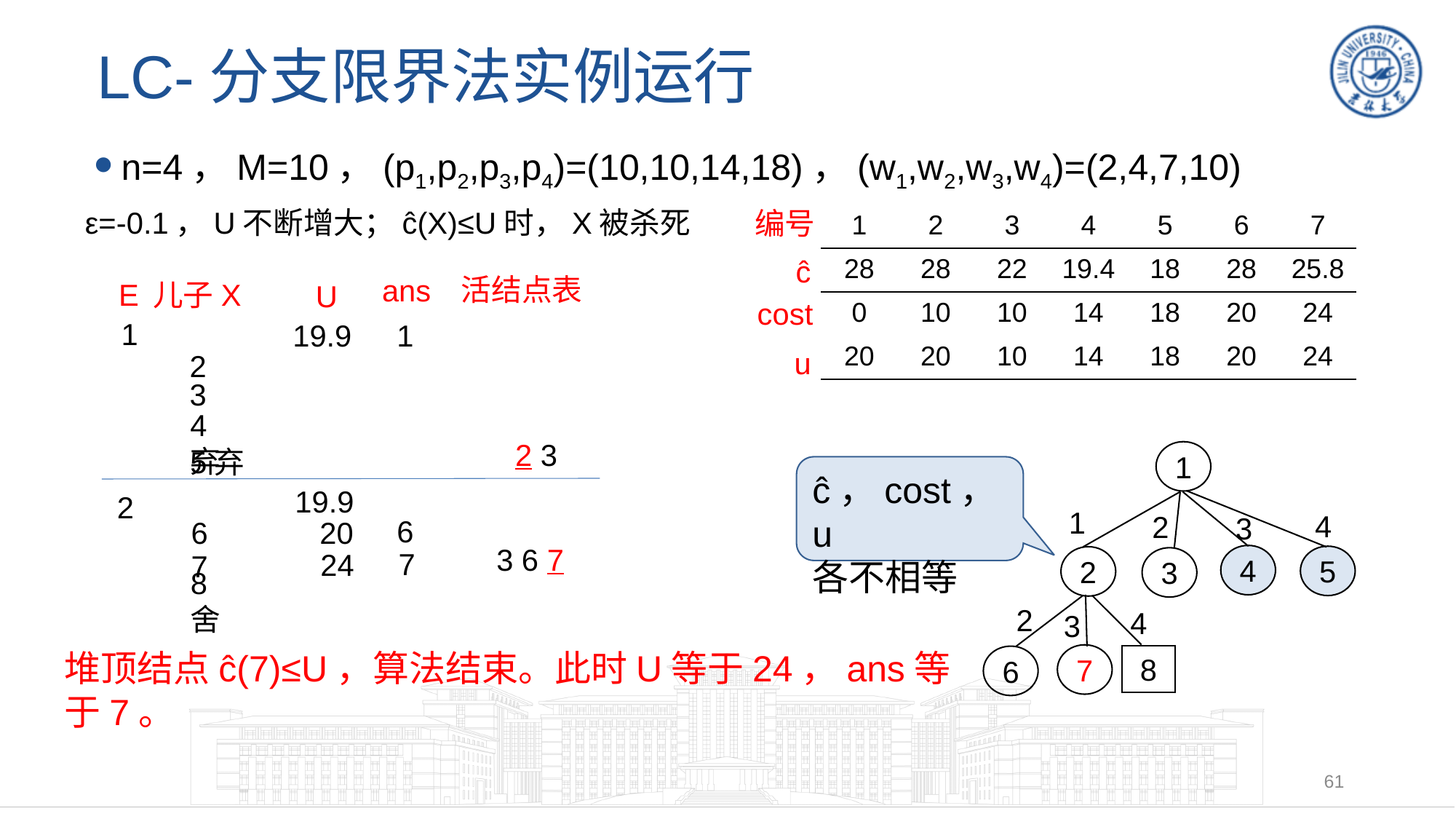

# LC-分支限界法实例运行
n=4，M=10，(p1,p2,p3,p4)=(10,10,14,18)，(w1,w2,w3,w4)=(2,4,7,10)
ε=-0.1，U不断增大；ĉ(X)≤U时，X被杀死
编号
| 1 | 2 | 3 | 4 | 5 | 6 | 7 |
| --- | --- | --- | --- | --- | --- | --- |
| 28 | 28 | 22 | 19.4 | 18 | 28 | 25.8 |
| 0 | 10 | 10 | 14 | 18 | 20 | 24 |
| 20 | 20 | 10 | 14 | 18 | 20 | 24 |
ĉ
活结点表
ans
E
儿子X
U
1
19.9

2

3

4弃

2 3
5弃

19.9
2

6
20
6
3 6 7

7
24
7
cost
1
u
1

1
4
2
3
4
5
2
3

2
4
3
7
8
6
ĉ，cost，u
各不相等

8舍
堆顶结点ĉ(7)≤U，算法结束。此时U等于24，ans等于7。
61